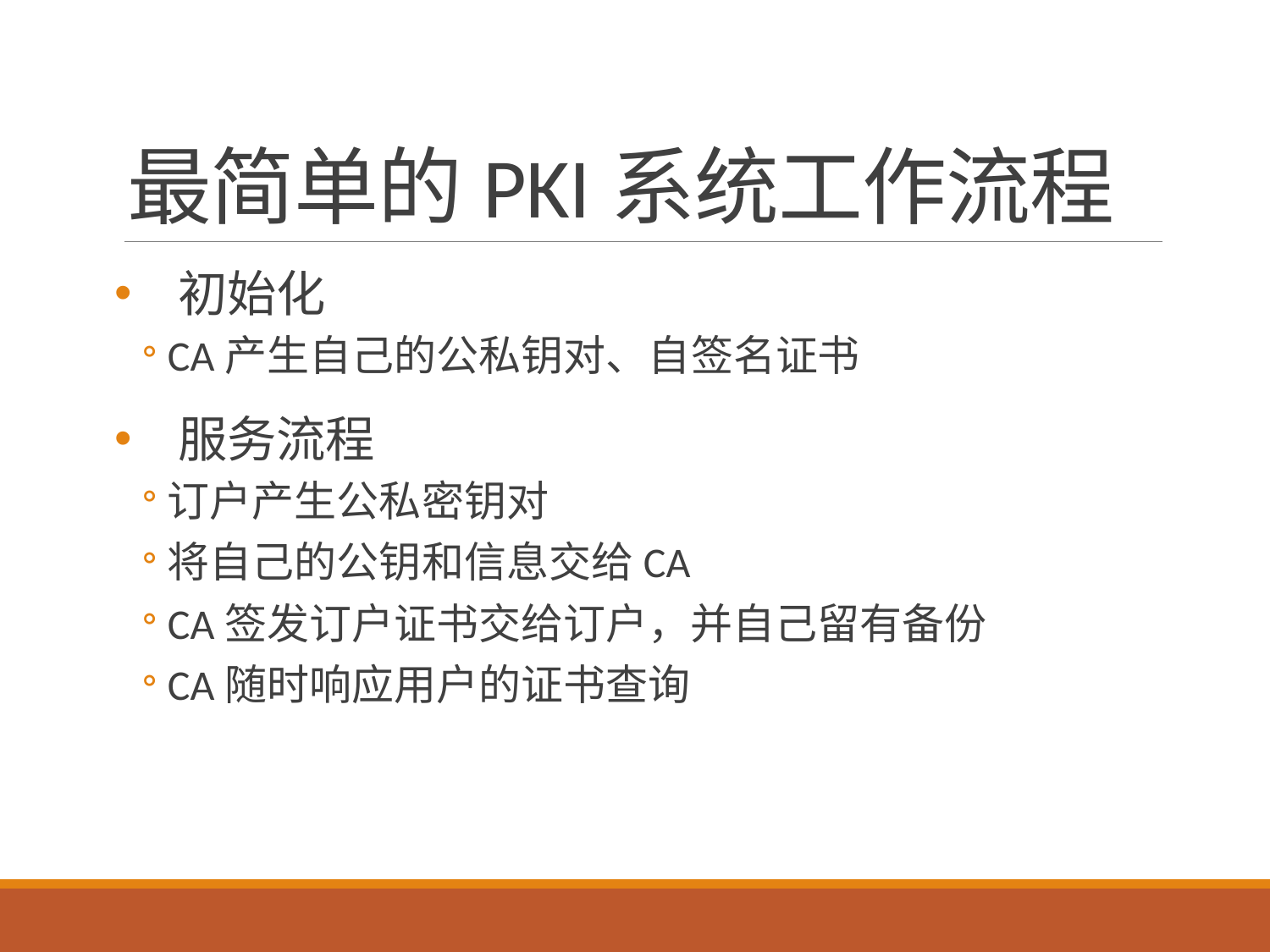

# 最简单的PKI系统工作流程
初始化
CA产生自己的公私钥对、自签名证书
服务流程
订户产生公私密钥对
将自己的公钥和信息交给CA
CA签发订户证书交给订户，并自己留有备份
CA随时响应用户的证书查询
22